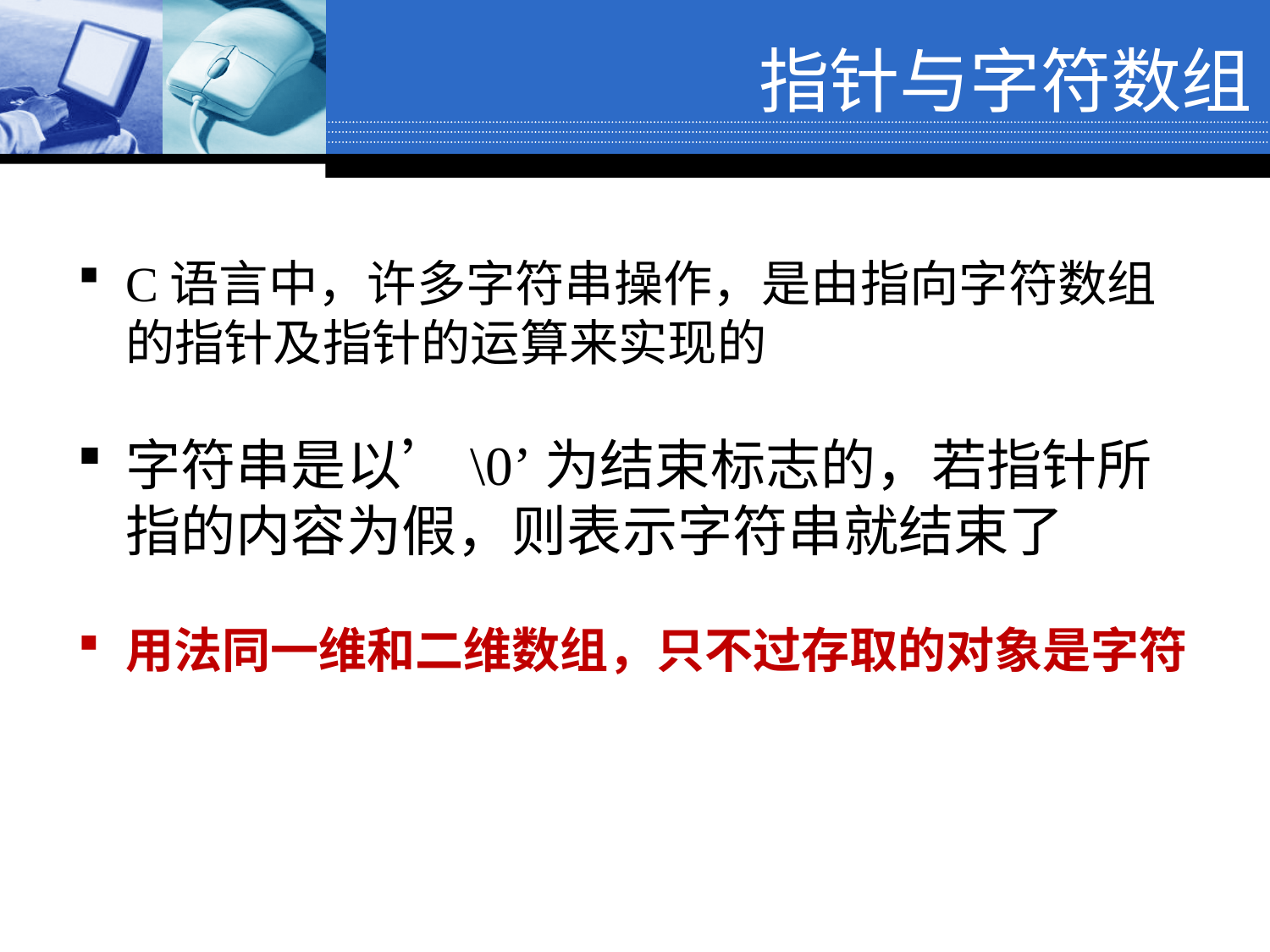

# 指针与字符数组
C语言中，许多字符串操作，是由指向字符数组的指针及指针的运算来实现的

字符串是以’\0’为结束标志的，若指针所指的内容为假，则表示字符串就结束了

用法同一维和二维数组，只不过存取的对象是字符